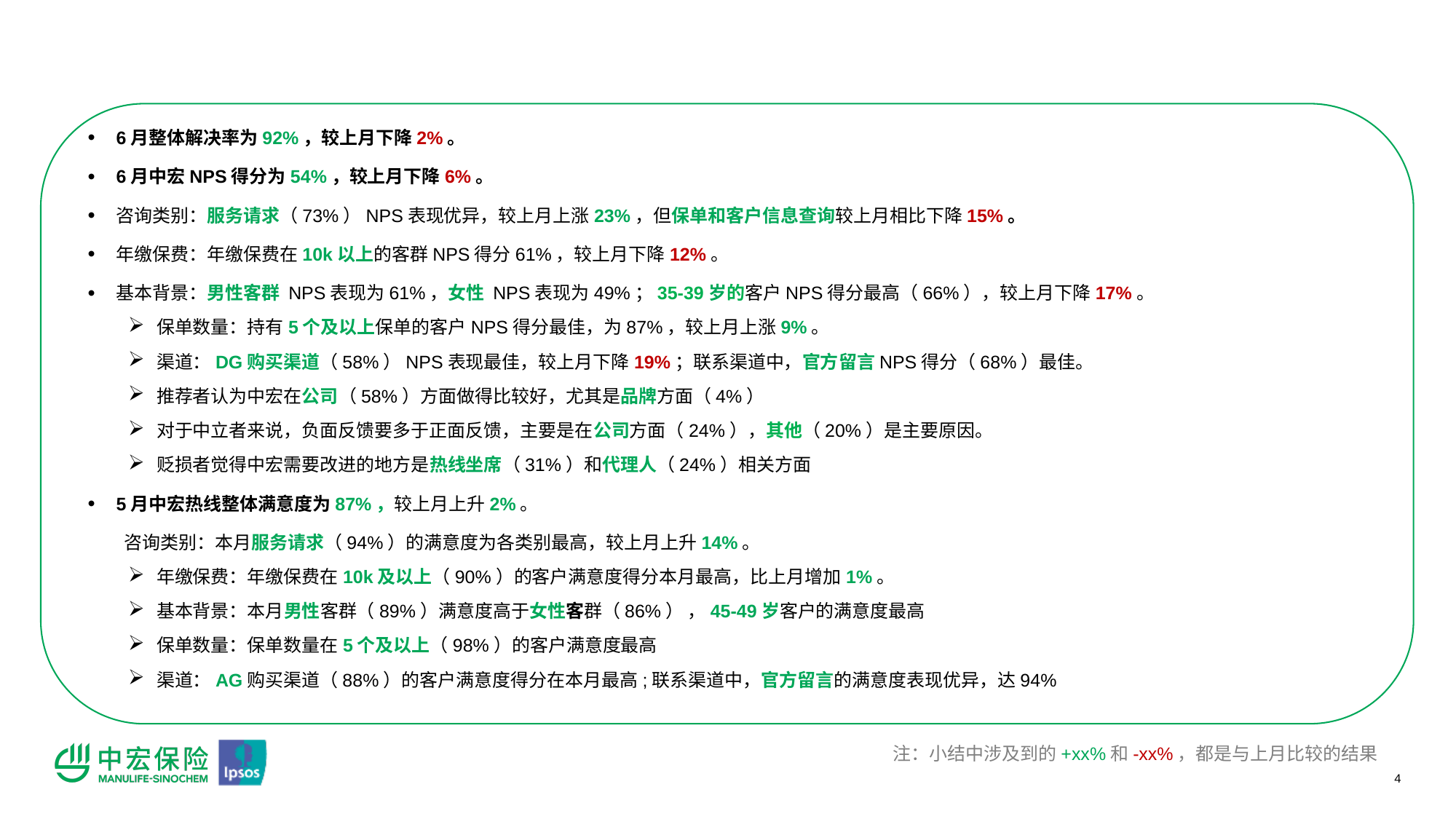

6月整体解决率为92%，较上月下降2%。
6月中宏NPS得分为54%，较上月下降6%。
咨询类别：服务请求（73%）NPS表现优异，较上月上涨23%，但保单和客户信息查询较上月相比下降15%。
年缴保费：年缴保费在10k以上的客群NPS得分61%，较上月下降12%。
基本背景：男性客群 NPS表现为61%，女性 NPS表现为49%；35-39岁的客户NPS得分最高（66%），较上月下降17%。
保单数量：持有5个及以上保单的客户NPS得分最佳，为87%，较上月上涨9%。
渠道：DG购买渠道（58%）NPS表现最佳，较上月下降19%；联系渠道中，官方留言NPS得分（68%）最佳。
推荐者认为中宏在公司（58%）方面做得比较好，尤其是品牌方面（4%）
对于中立者来说，负面反馈要多于正面反馈，主要是在公司方面（24%），其他（20%）是主要原因。
贬损者觉得中宏需要改进的地方是热线坐席（31%）和代理人（24%）相关方面
5月中宏热线整体满意度为87%，较上月上升2%。
        咨询类别：本月服务请求（94%）的满意度为各类别最高，较上月上升14%。
年缴保费：年缴保费在10k及以上（90%）的客户满意度得分本月最高，比上月增加1%。
基本背景：本月男性客群（89%）满意度高于女性客群（86%） ，45-49岁客户的满意度最高
保单数量：保单数量在5个及以上（98%）的客户满意度最高
渠道：AG购买渠道（88%）的客户满意度得分在本月最高;联系渠道中，官方留言的满意度表现优异，达94%
注：小结中涉及到的+xx%和-xx%，都是与上月比较的结果
4